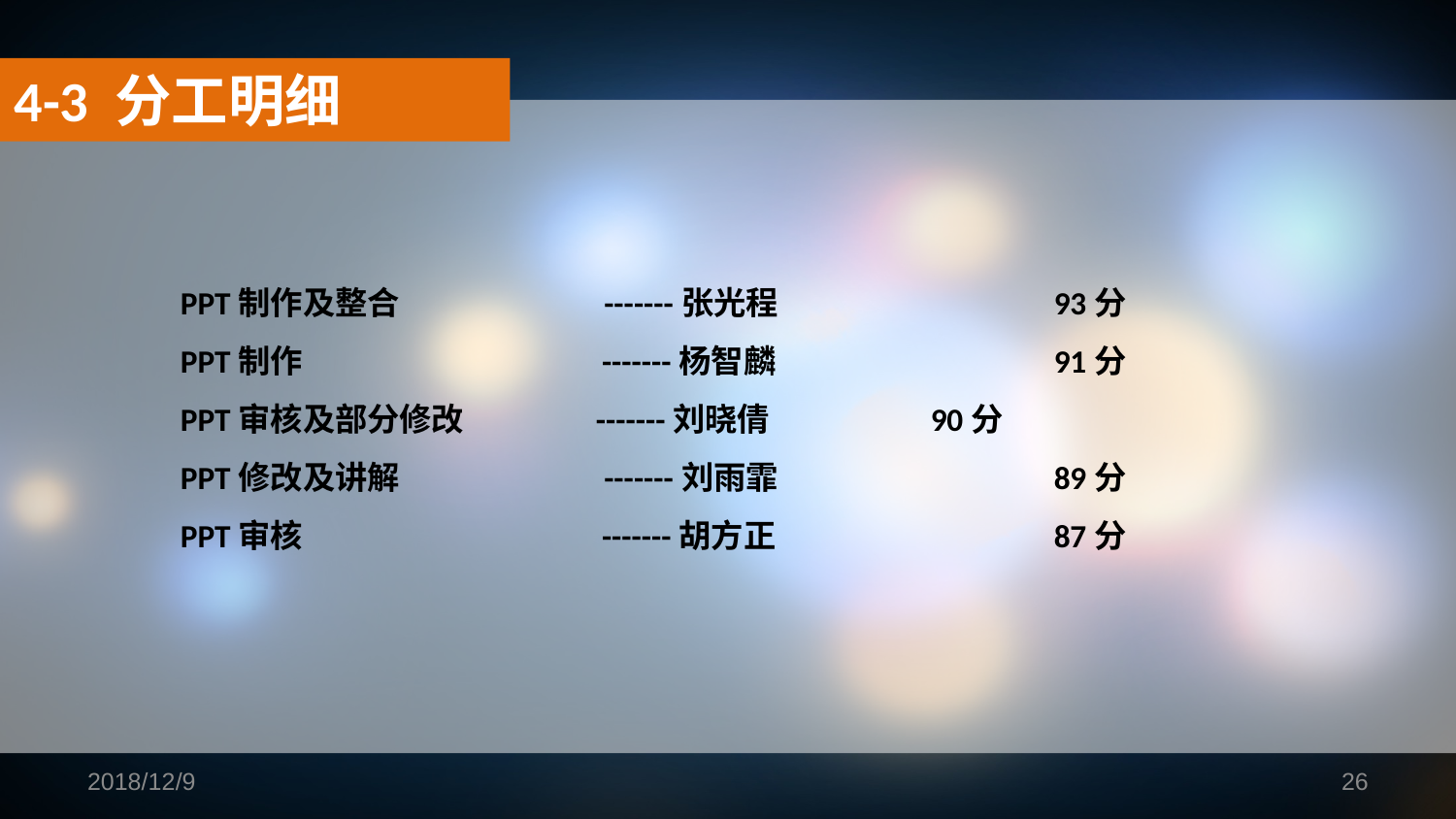

4-3 分工明细

PPT制作及整合                           -------张光程		93分
PPT制作                                        -------杨智麟		91分
PPT审核及部分修改	                -------刘晓倩                     90分
PPT修改及讲解                           -------刘雨霏		89分
PPT审核                                        -------胡方正		87分
2018/12/9
26